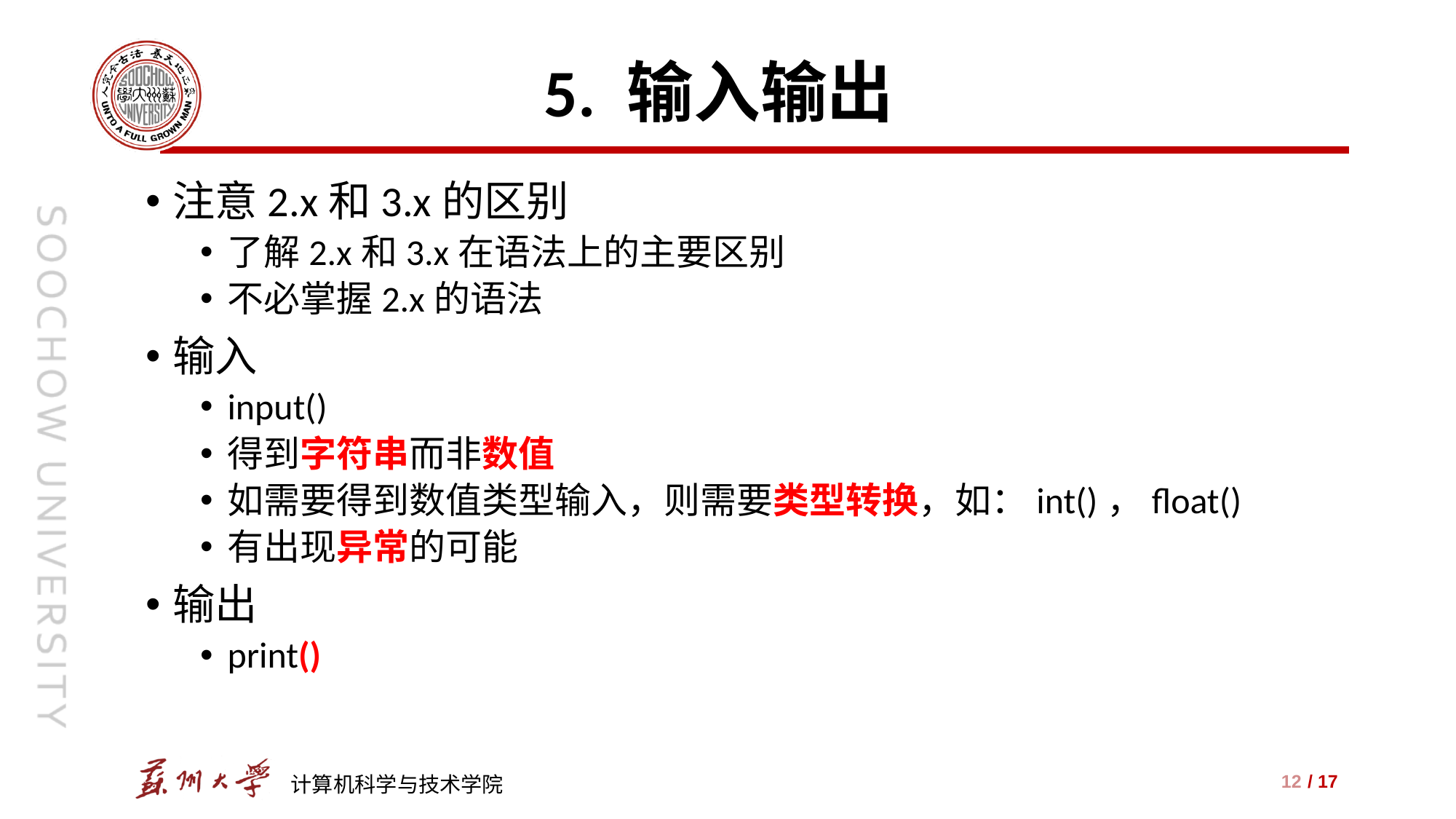

# 5. 输入输出
注意2.x和3.x的区别
了解2.x和3.x在语法上的主要区别
不必掌握2.x的语法
输入
input()
得到字符串而非数值
如需要得到数值类型输入，则需要类型转换，如：int()，float()
有出现异常的可能
输出
print()
12